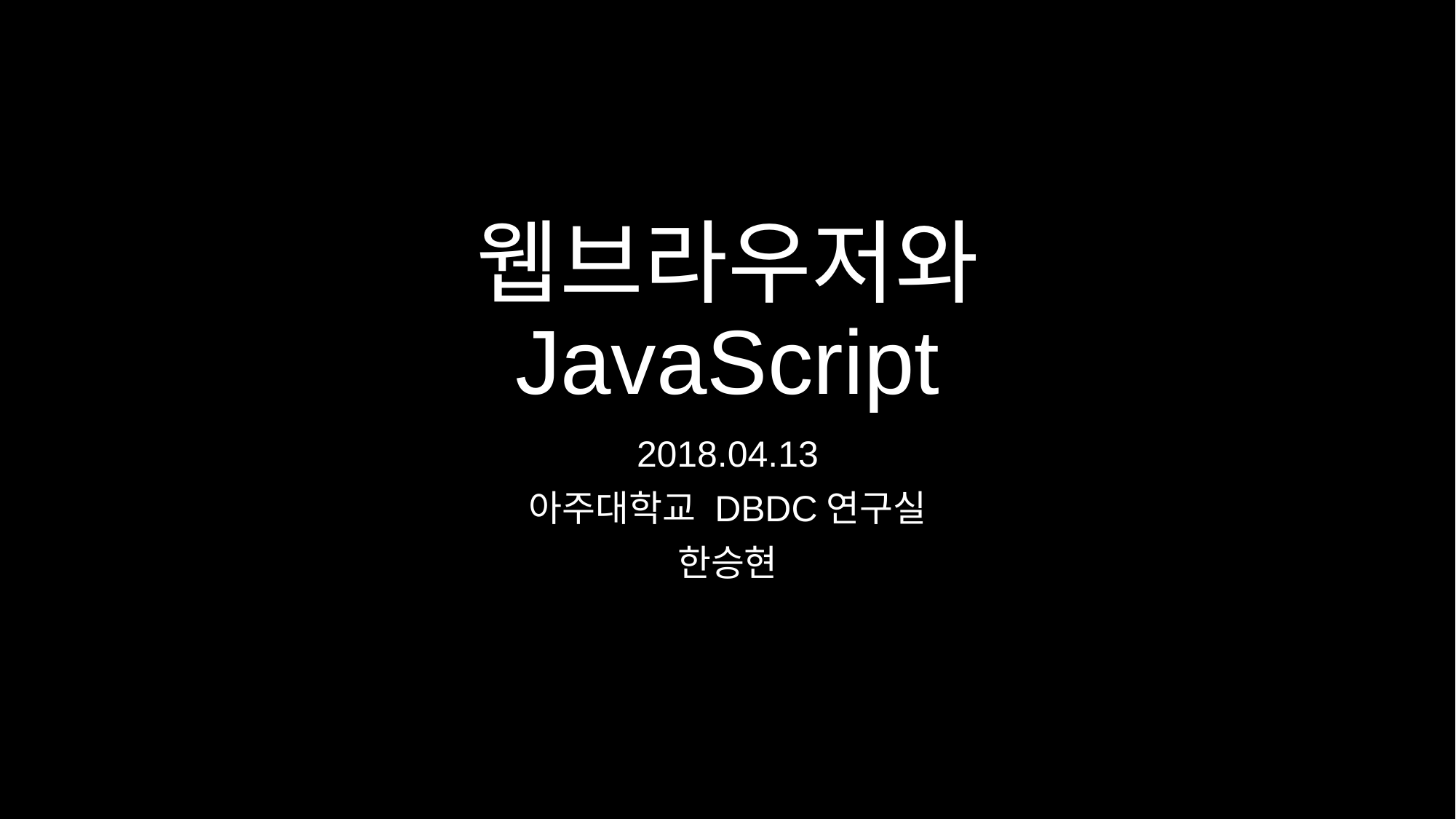

# 웹브라우저와 JavaScript
2018.04.13
아주대학교 DBDC연구실
한승현